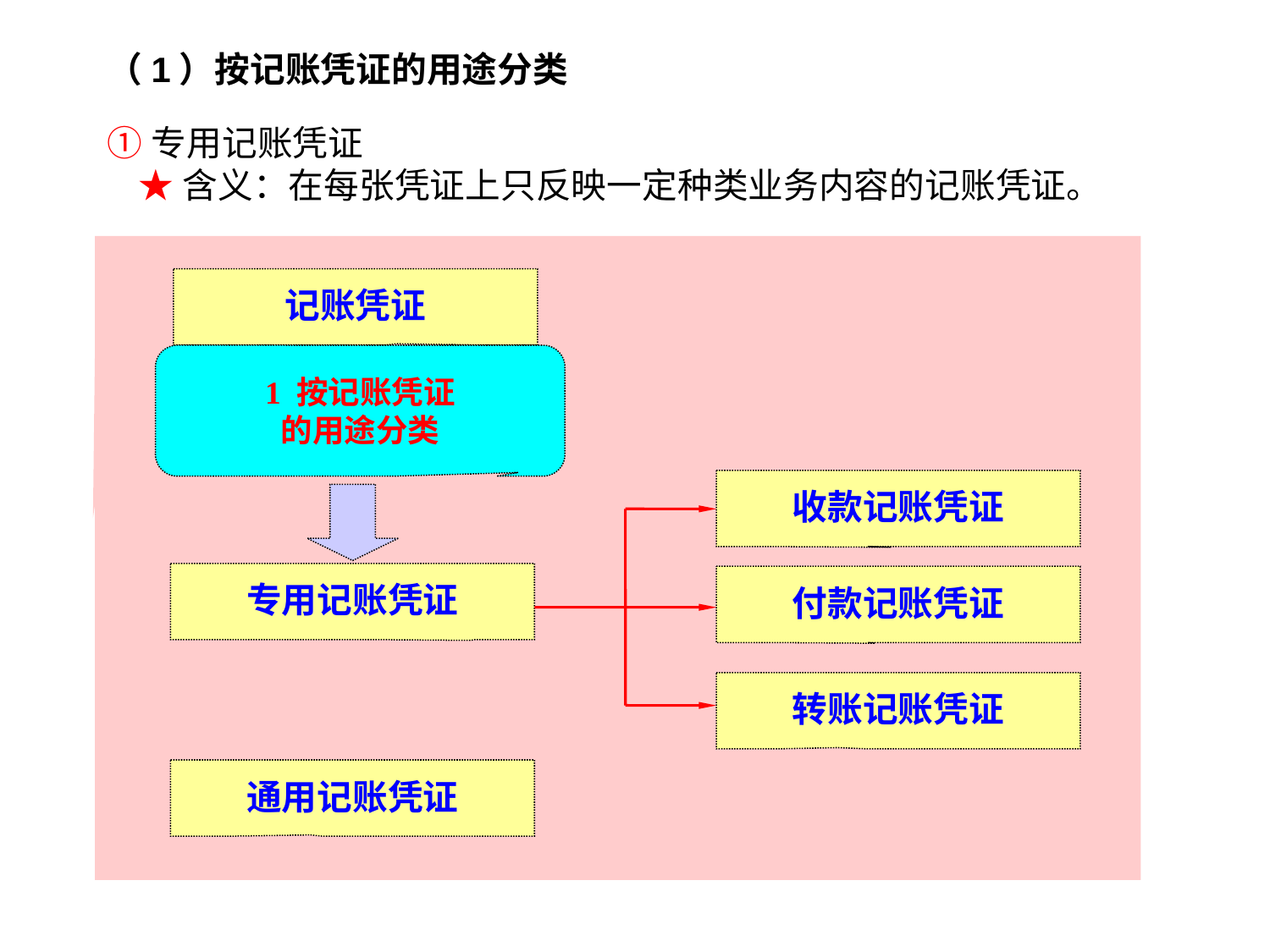

（1）按记账凭证的用途分类

①专用记账凭证
    ★含义：在每张凭证上只反映一定种类业务内容的记账凭证。

记账凭证
1 按记账凭证
的用途分类
收款记账凭证

付款记账凭证

转账记账凭证

专用记账凭证
通用记账凭证